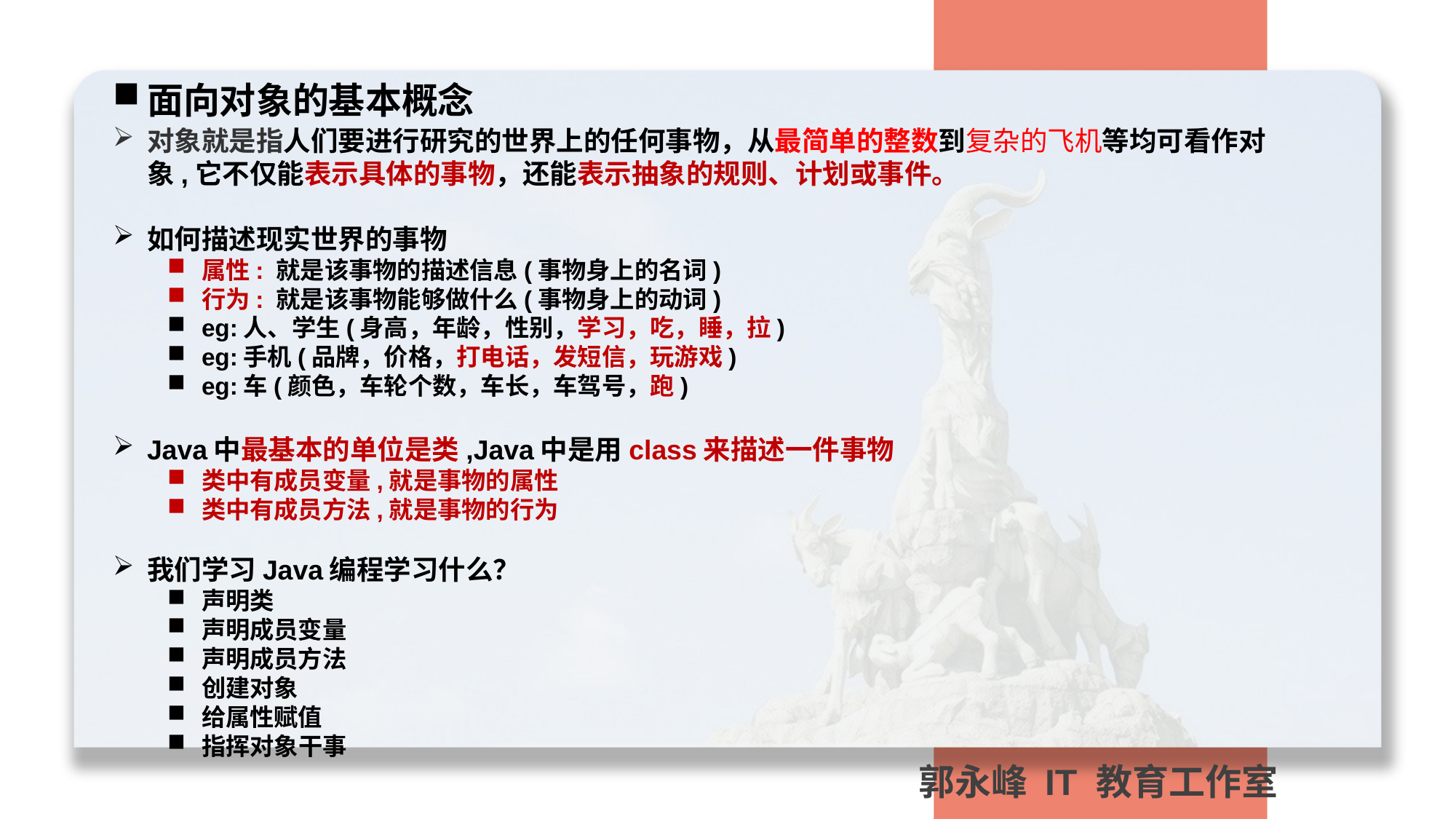

面向对象的基本概念
对象就是指人们要进行研究的世界上的任何事物，从最简单的整数到复杂的飞机等均可看作对象,它不仅能表示具体的事物，还能表示抽象的规则、计划或事件。

如何描述现实世界的事物
属性: 就是该事物的描述信息(事物身上的名词)
行为: 就是该事物能够做什么(事物身上的动词)
eg:人、学生(身高，年龄，性别，学习，吃，睡，拉)
eg:手机(品牌，价格，打电话，发短信，玩游戏)
eg:车(颜色，车轮个数，车长，车驾号，跑)

Java中最基本的单位是类,Java中是用class来描述一件事物
类中有成员变量,就是事物的属性
类中有成员方法,就是事物的行为

我们学习Java编程学习什么？
声明类
声明成员变量
声明成员方法
创建对象
给属性赋值
指挥对象干事